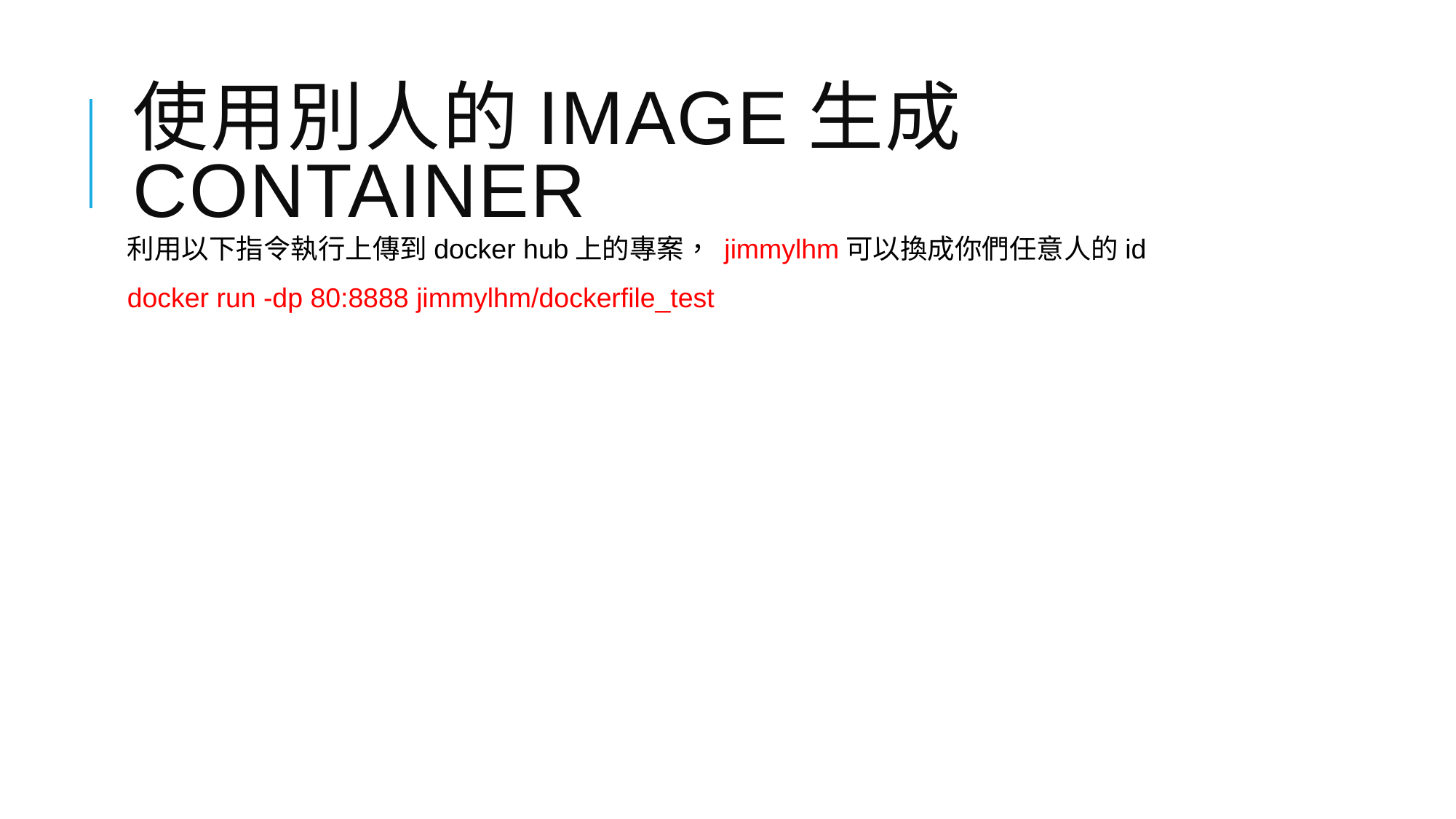

# 使用別人的image生成container
利用以下指令執行上傳到docker hub上的專案， jimmylhm可以換成你們任意人的id
docker run -dp 80:8888 jimmylhm/dockerfile_test